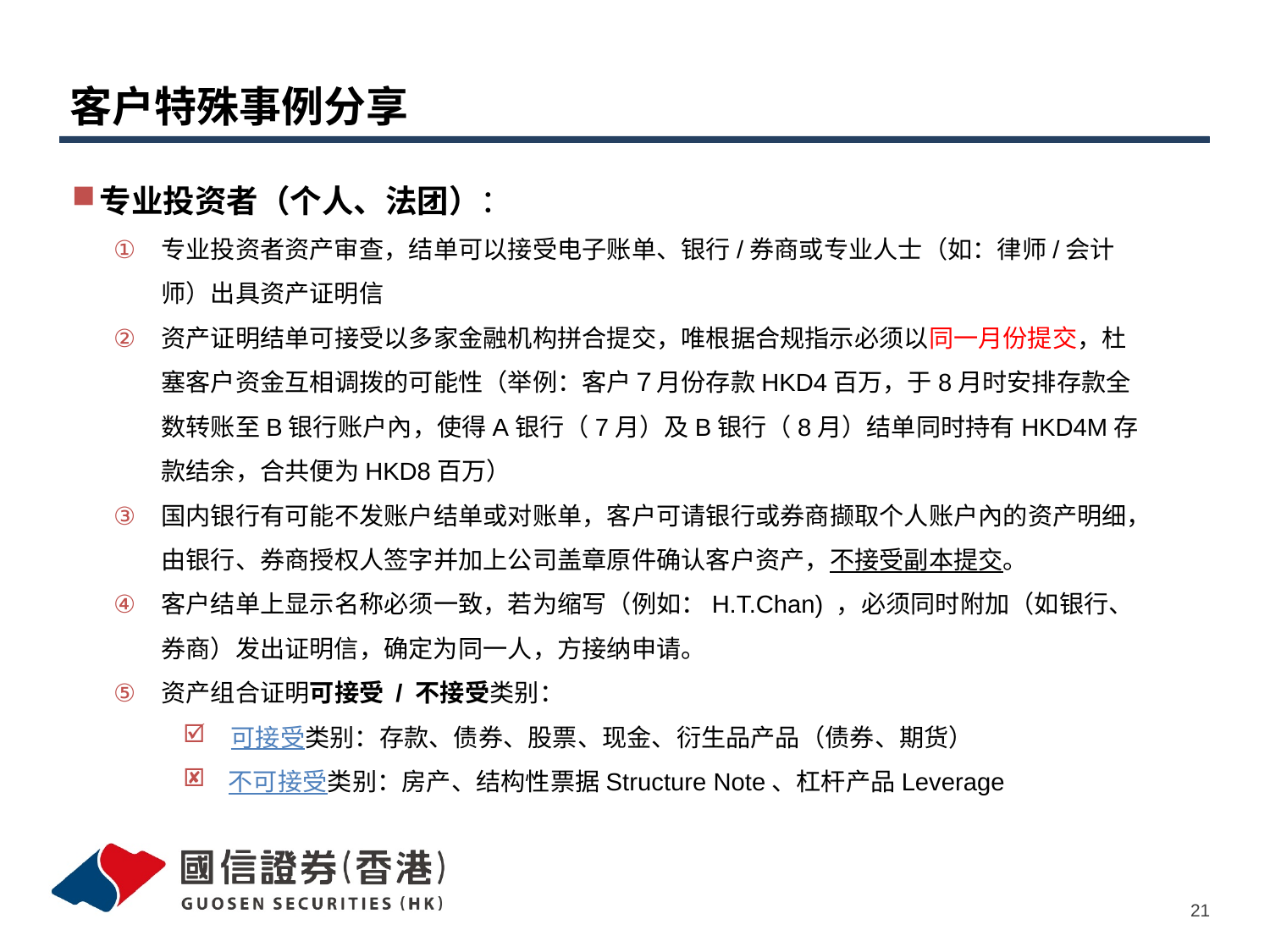

# 客户特殊事例分享
专业投资者（个人、法团）：
专业投资者资产审查，结单可以接受电子账单、银行/券商或专业人士（如：律师/会计师）出具资产证明信
资产证明结单可接受以多家金融机构拼合提交，唯根据合规指示必须以同一月份提交，杜塞客户资金互相调拨的可能性（举例：客户７月份存款HKD4百万，于8月时安排存款全数转账至B银行账户內，使得A银行（7月）及B银行（8月）结单同时持有HKD4M存款结余，合共便为HKD8百万）
国内银行有可能不发账户结单或对账单，客户可请银行或券商撷取个人账户內的资产明细，由银行、券商授权人签字并加上公司盖章原件确认客户资产，不接受副本提交。
客户结单上显示名称必须一致，若为缩写（例如：H.T.Chan) ，必须同时附加（如银行、券商）发出证明信，确定为同一人，方接纳申请。
资产组合证明可接受 / 不接受类别：
　可接受类别：存款、债券、股票、现金、衍生品产品（债券、期货）
   不可接受类别：房产、结构性票据Structure Note、杠杆产品Leverage